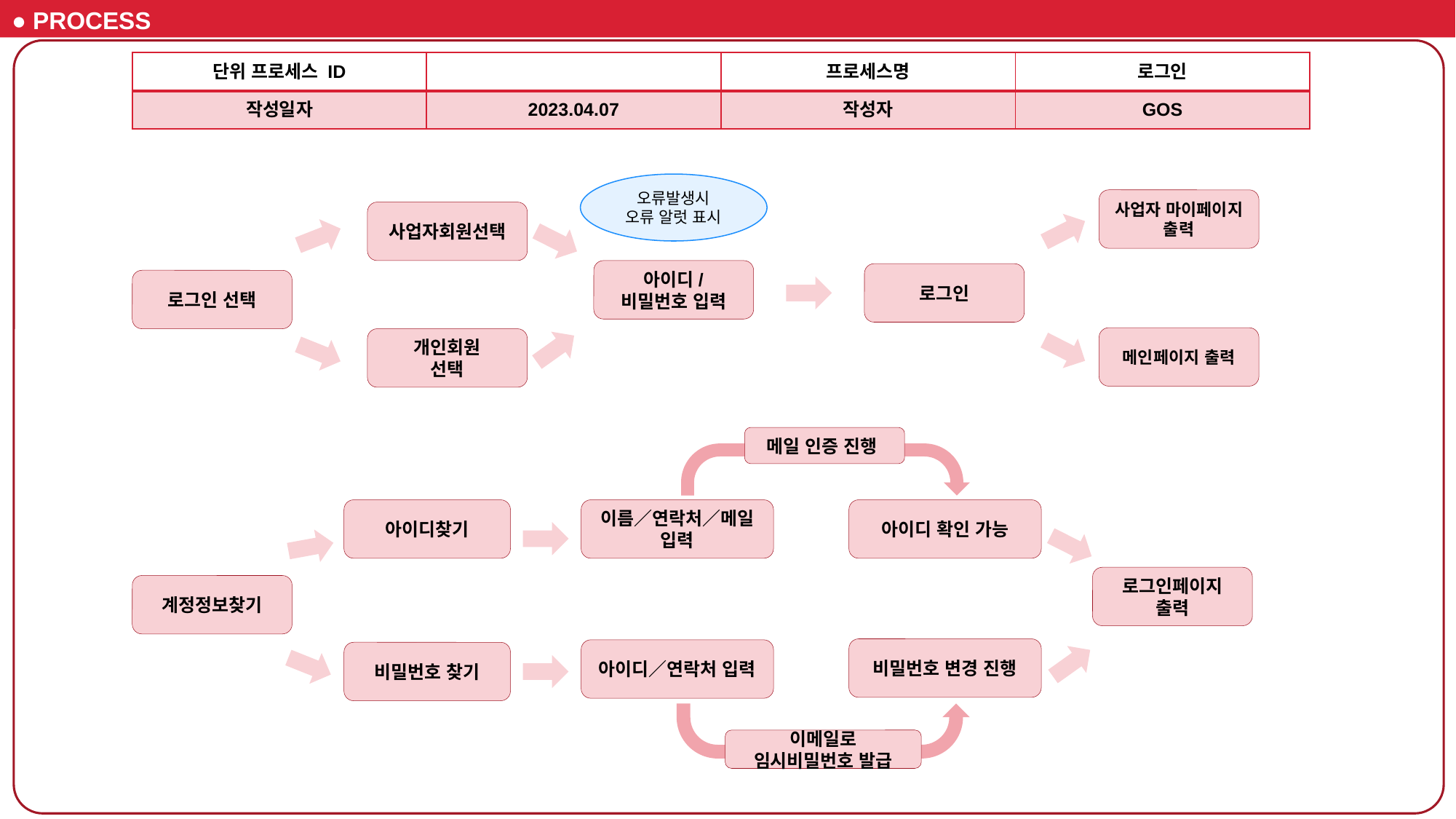

● PROCESS

| 단위 프로세스 ID |  | 프로세스명 | 로그인 |
| --- | --- | --- | --- |
| 작성일자 | 2023.04.07 | 작성자 | GOS |
오류발생시
오류 알럿 표시
사업자 마이페이지 출력
사업자회원선택

아이디/
비밀번호 입력
로그인

로그인 선택

메인페이지 출력
개인회원
선택

메일 인증 진행

아이디찾기
이름／연락처／메일 입력
아이디 확인 가능

로그인페이지
출력
계정정보찾기
비밀번호 변경 진행
아이디／연락처 입력
비밀번호 찾기

이메일로 임시비밀번호 발급